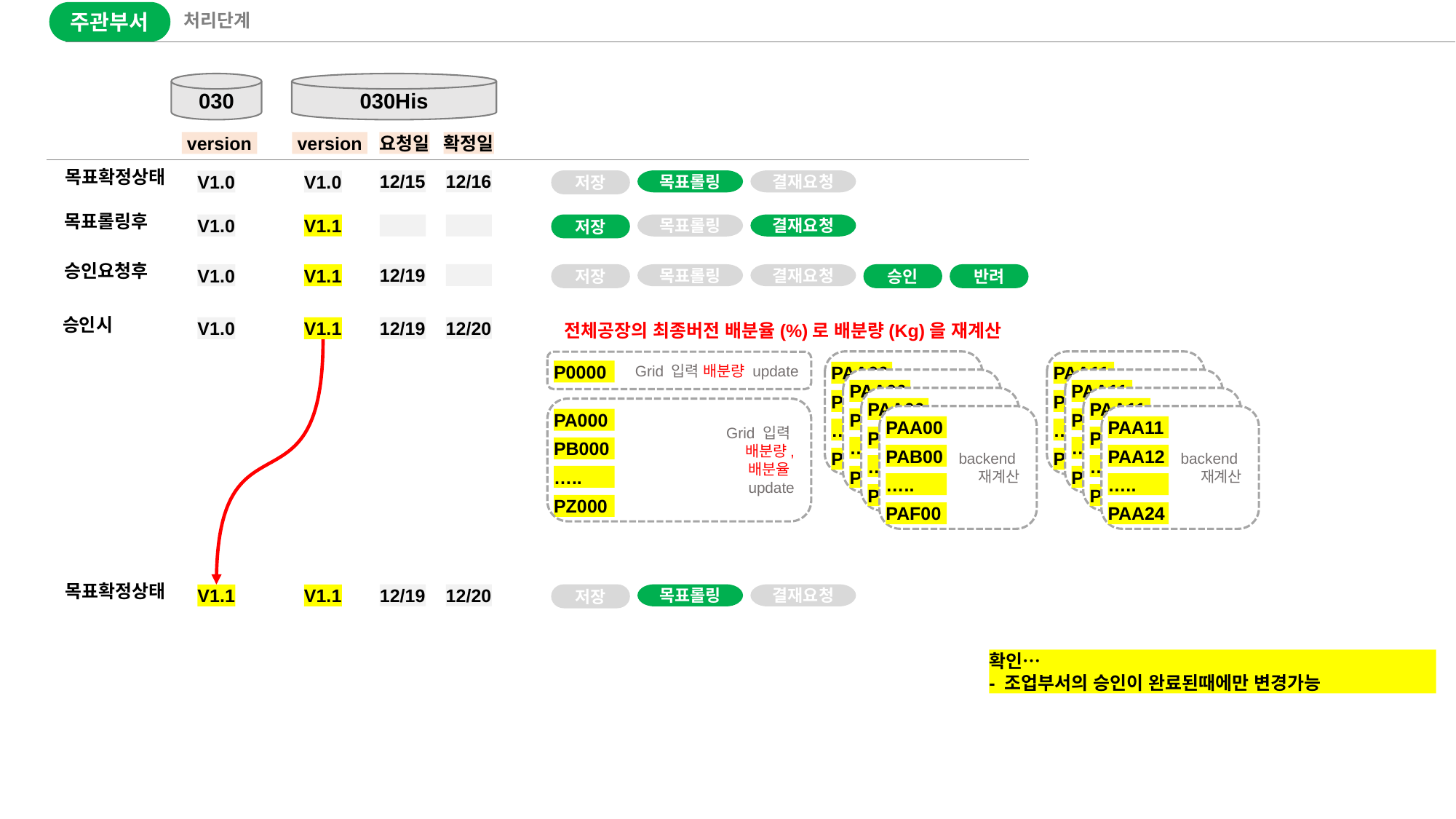

주관부서
처리단계
030
030His
 version
 version
요청일
확정일
목표확정상태
12/15
12/16
저장
목표롤링
결재요청
V1.0
V1.0
목표롤링후
12/15
12/16
저장
목표롤링
결재요청
V1.0
V1.1
승인요청후
12/19
12/16
저장
목표롤링
결재요청
승인
반려
V1.0
V1.1
승인시
12/19
12/20
V1.0
V1.1
전체공장의 최종버전 배분율(%)로 배분량(Kg)을 재계산
backend
재계산
PAA00
PAB00
…..
PAF00
backend
재계산
PAA11
PAA12
…..
PAA24
Grid 입력 배분량 update
P0000
backend
재계산
PAA00
PAB00
…..
PAF00
backend
재계산
PAA11
PAA12
…..
PAA24
backend
재계산
PAA00
PAB00
…..
PAF00
backend
재계산
PAA11
PAA12
…..
PAA24
Grid 입력
배분량,
배분율
update
backend
재계산
PAA00
PAB00
…..
PAF00
backend
재계산
PAA11
PAA12
…..
PAA24
PA000
PB000
…..
PZ000
목표확정상태
12/19
12/20
저장
목표롤링
결재요청
V1.1
V1.1
확인…
- 조업부서의 승인이 완료된때에만 변경가능